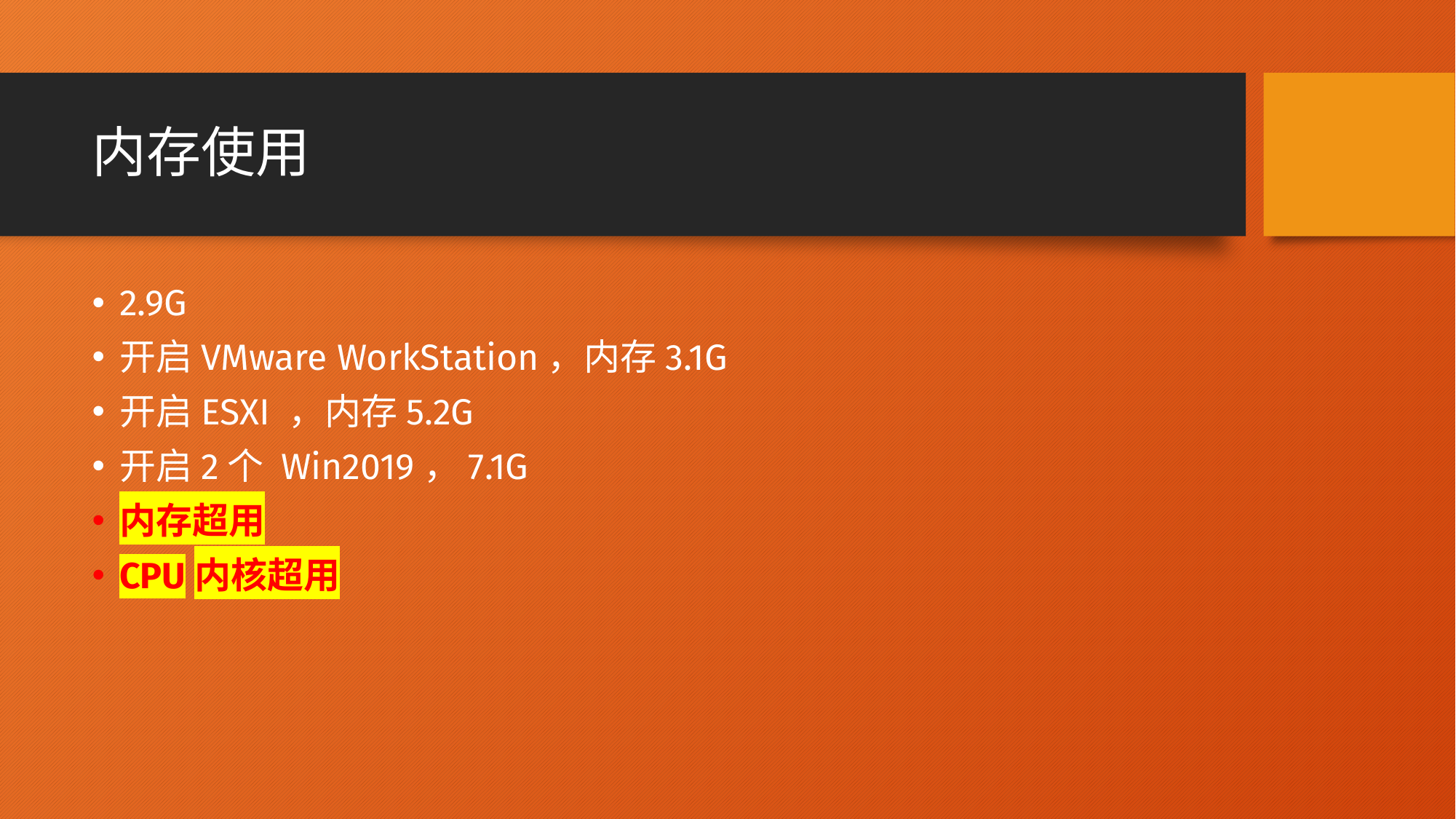

# 内存使用
2.9G
开启VMware WorkStation，内存3.1G
开启ESXI ，内存5.2G
开启2个 Win2019，7.1G
内存超用
CPU内核超用